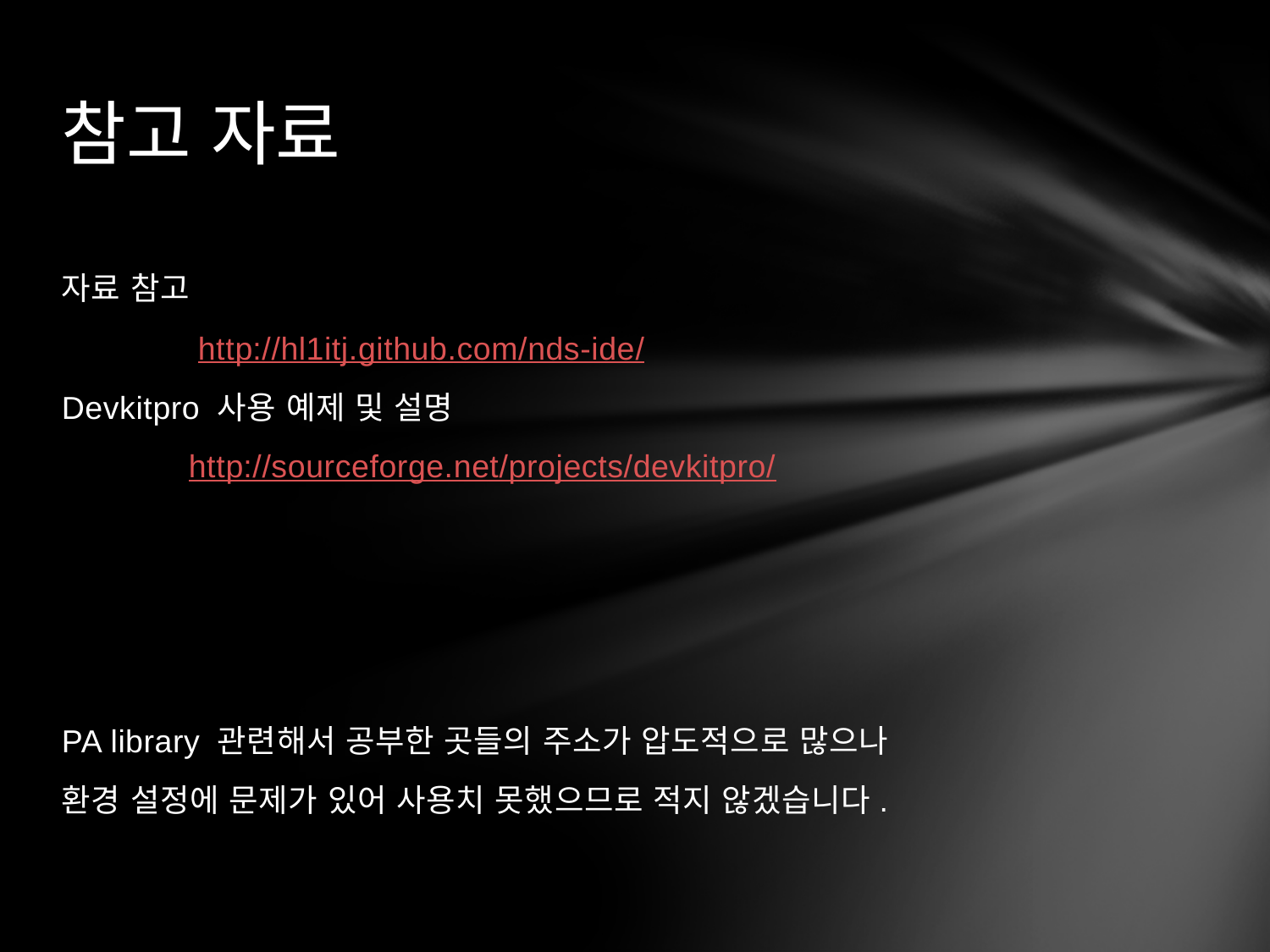

# 참고 자료

자료 참고
	 http://hl1itj.github.com/nds-ide/
Devkitpro 사용 예제 및 설명
	http://sourceforge.net/projects/devkitpro/

PA library 관련해서 공부한 곳들의 주소가 압도적으로 많으나
환경 설정에 문제가 있어 사용치 못했으므로 적지 않겠습니다.